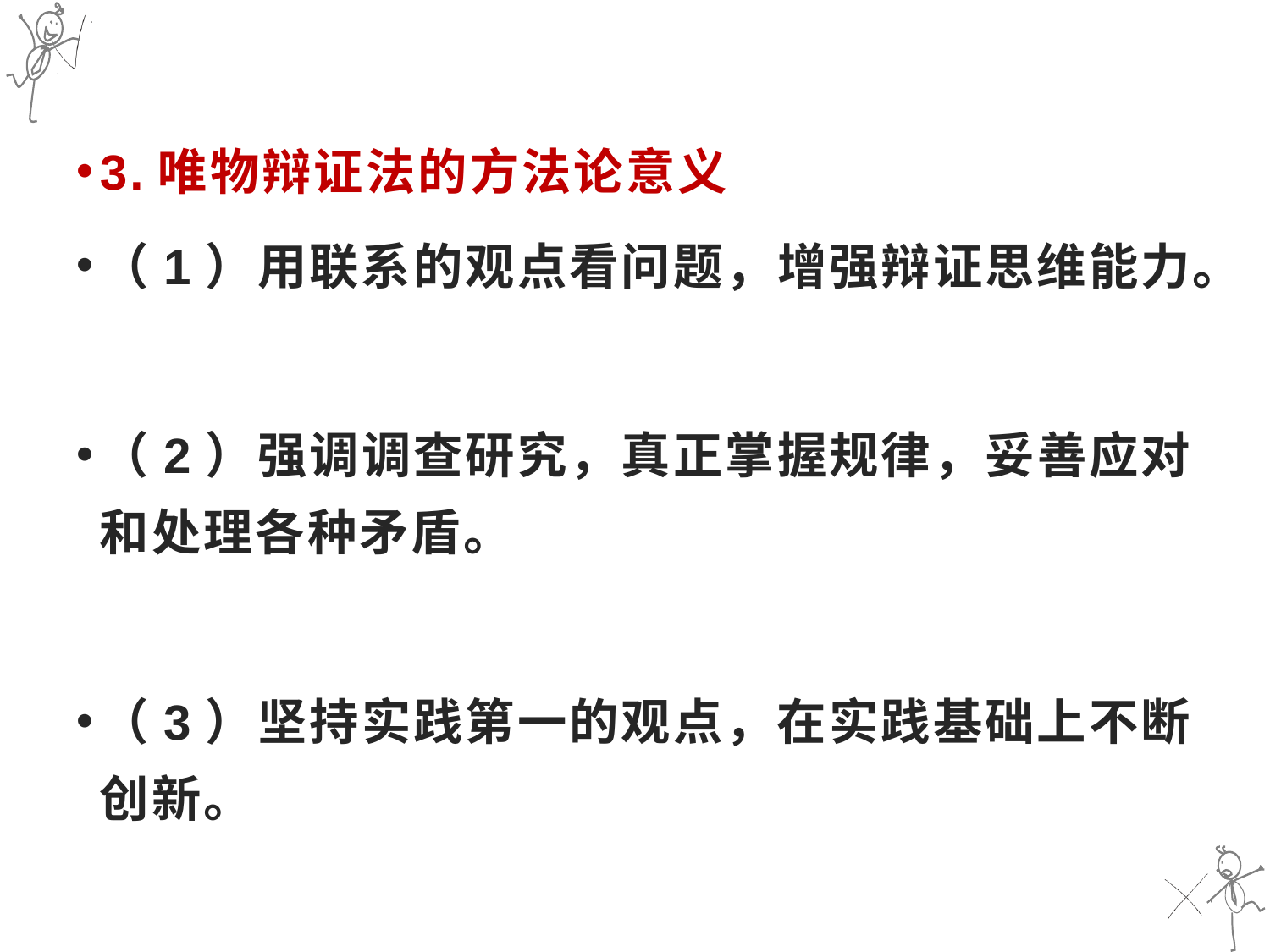

3.唯物辩证法的方法论意义
（1）用联系的观点看问题，增强辩证思维能力。

（2）强调调查研究，真正掌握规律，妥善应对和处理各种矛盾。

（3）坚持实践第一的观点，在实践基础上不断创新。